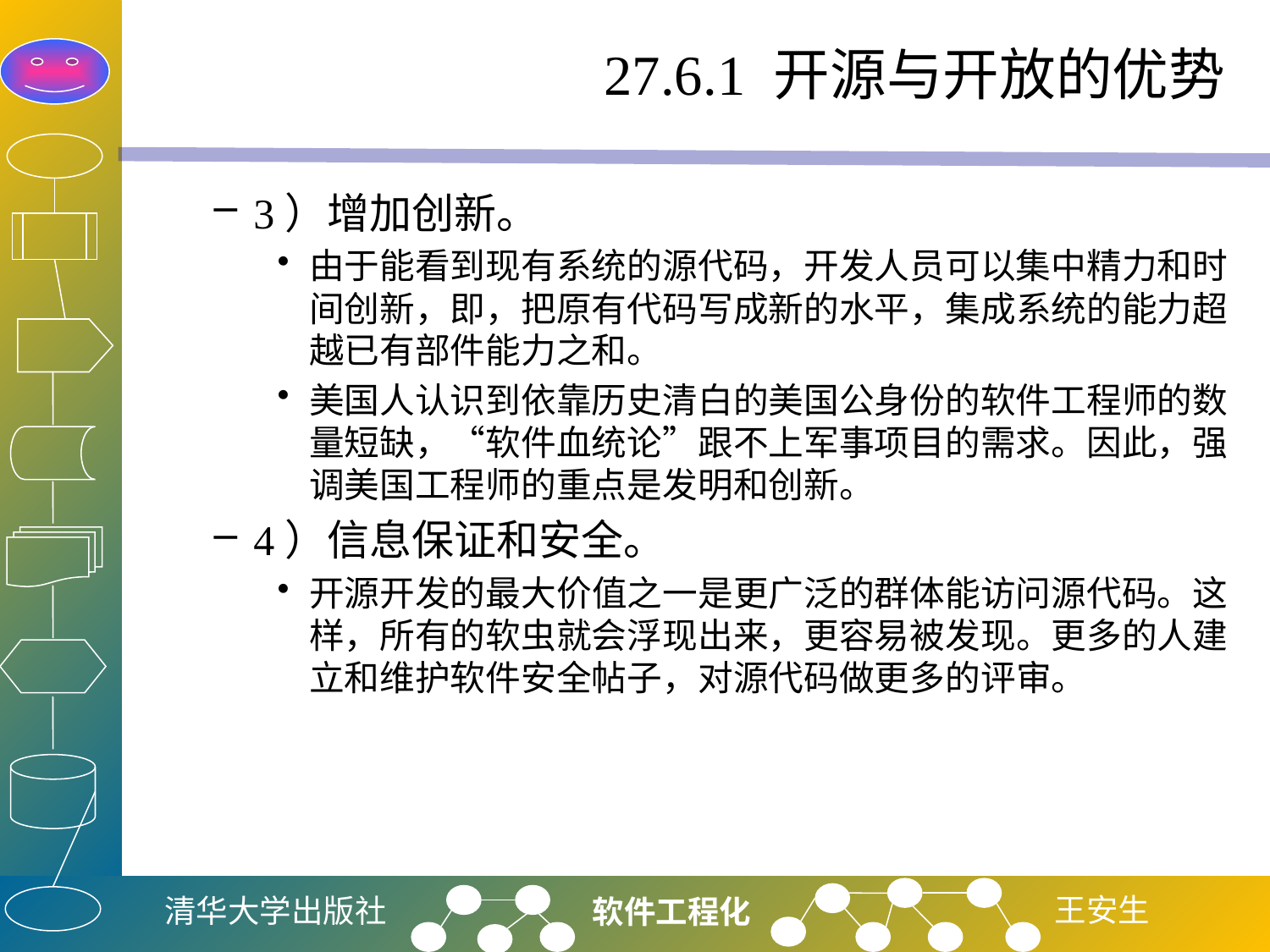

# 27.6.1 开源与开放的优势
3）增加创新。
由于能看到现有系统的源代码，开发人员可以集中精力和时间创新，即，把原有代码写成新的水平，集成系统的能力超越已有部件能力之和。
美国人认识到依靠历史清白的美国公身份的软件工程师的数量短缺，“软件血统论”跟不上军事项目的需求。因此，强调美国工程师的重点是发明和创新。
4）信息保证和安全。
开源开发的最大价值之一是更广泛的群体能访问源代码。这样，所有的软虫就会浮现出来，更容易被发现。更多的人建立和维护软件安全帖子，对源代码做更多的评审。